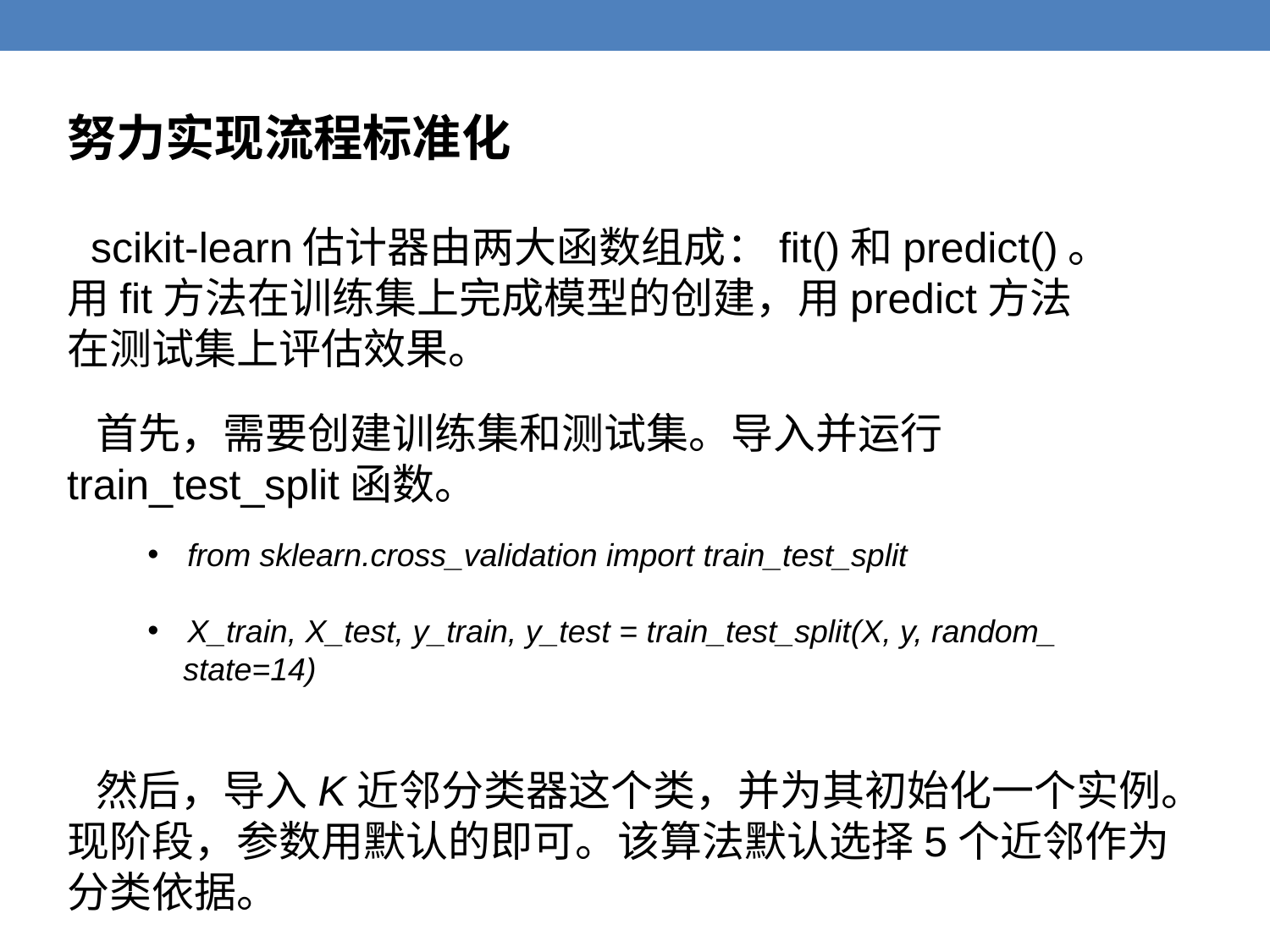

努力实现流程标准化
  scikit-learn估计器由两大函数组成：fit()和predict()。用fit方法在训练集上完成模型的创建，用predict方法在测试集上评估效果。
  首先，需要创建训练集和测试集。导入并运行train_test_split函数。
from sklearn.cross_validation import train_test_split

X_train, X_test, y_train, y_test = train_test_split(X, y, random_
    state=14)
  然后，导入K近邻分类器这个类，并为其初始化一个实例。现阶段，参数用默认的即可。该算法默认选择5个近邻作为分类依据。